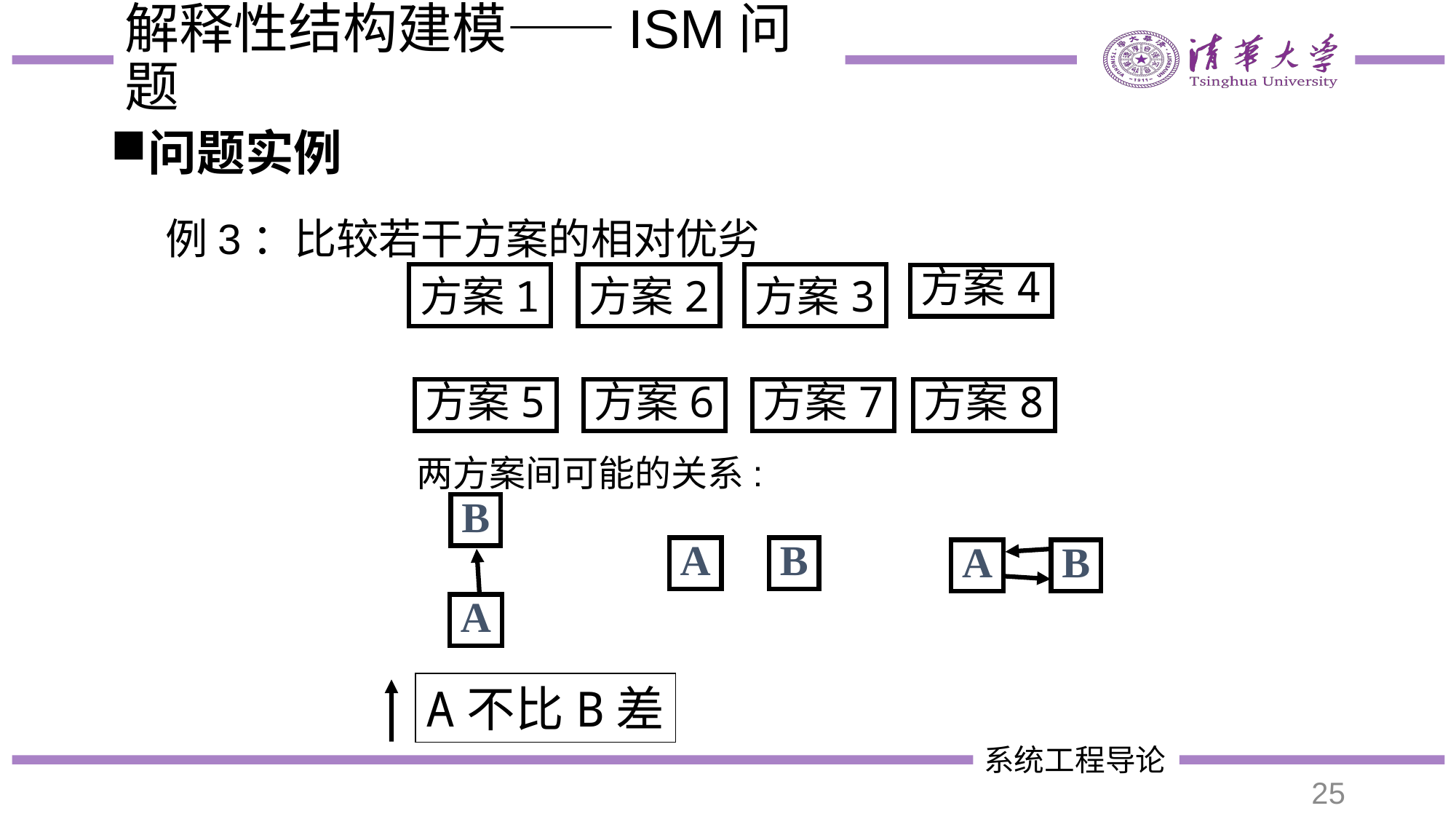

# 解释性结构建模——ISM问题
问题实例
例3：比较若干方案的相对优劣
方案1
方案2
方案3
方案4
方案5
方案6
方案7
方案8
两方案间可能的关系:
B

A
A
B

A
B

A不比B差

25